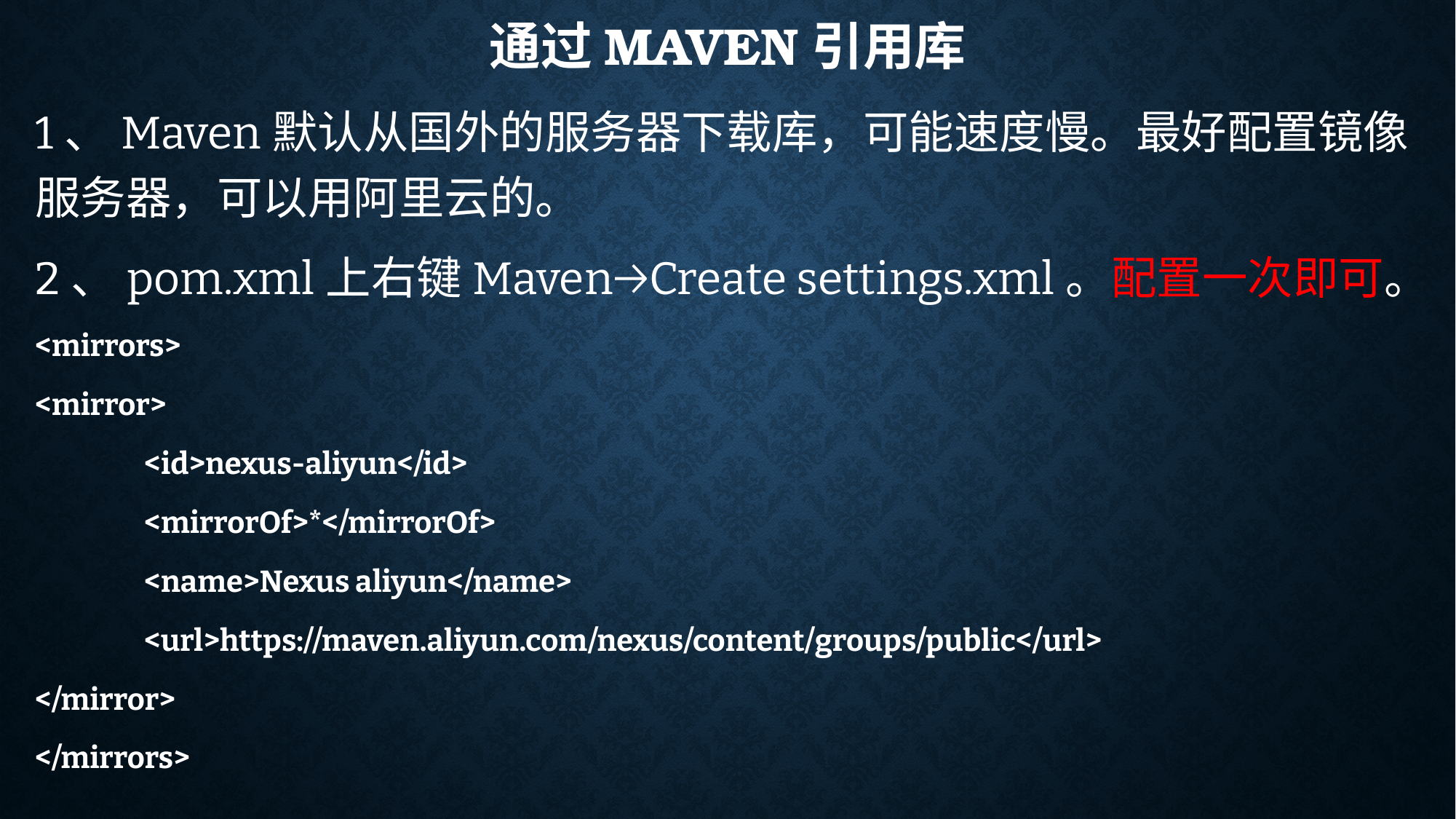

# 通过Maven引用库
1、Maven默认从国外的服务器下载库，可能速度慢。最好配置镜像服务器，可以用阿里云的。
2、pom.xml上右键Maven→Create settings.xml。配置一次即可。
<mirrors>
<mirror>
	<id>nexus-aliyun</id>
	<mirrorOf>*</mirrorOf>
	<name>Nexus aliyun</name>
	<url>https://maven.aliyun.com/nexus/content/groups/public</url>
</mirror>
</mirrors>